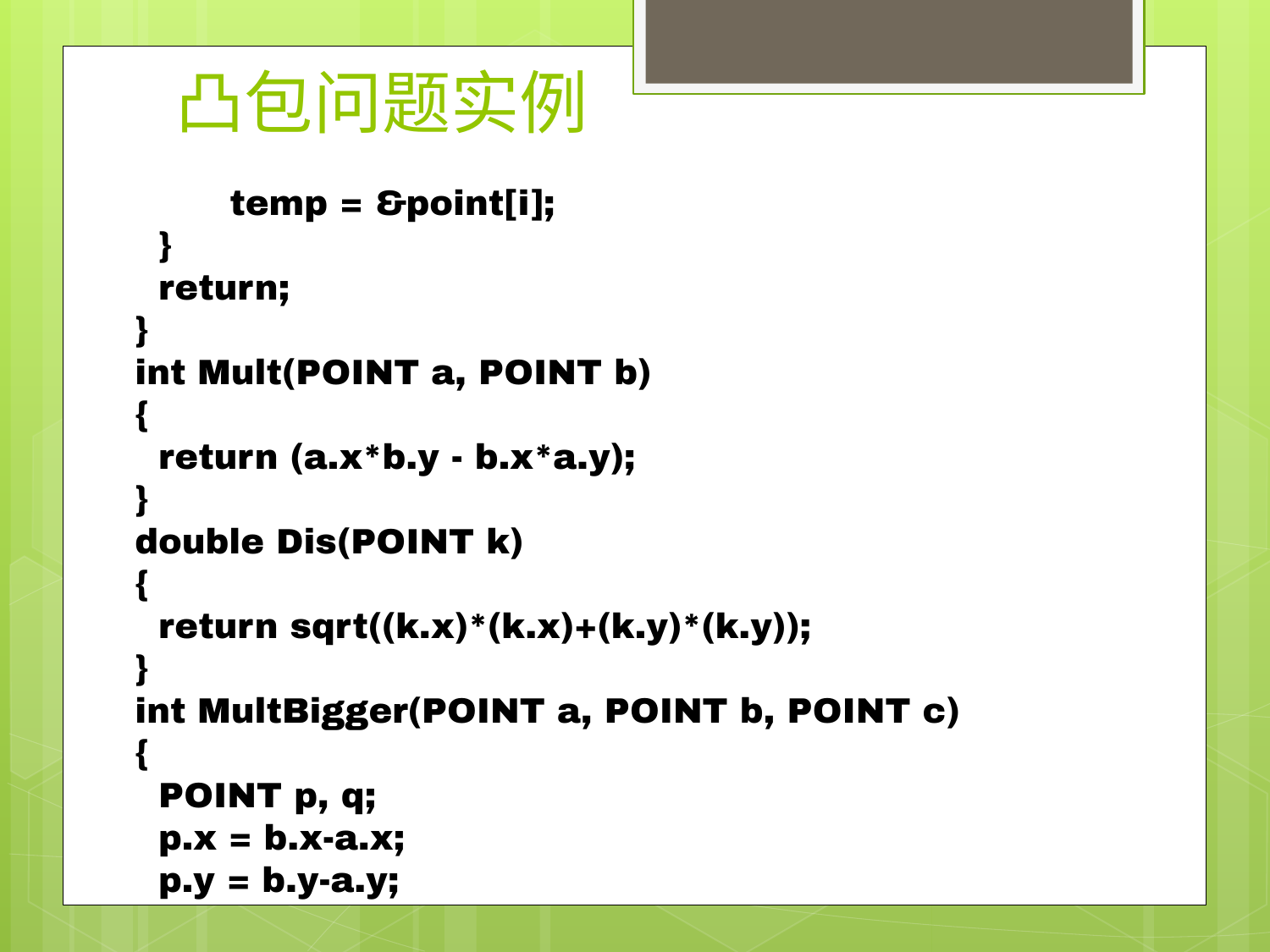

# 凸包问题实例
        temp = &point[i];
  }
  return;
}
int Mult(POINT a, POINT b)
{
  return (a.x*b.y - b.x*a.y);
}
double Dis(POINT k)
{
  return sqrt((k.x)*(k.x)+(k.y)*(k.y));
}
int MultBigger(POINT a, POINT b, POINT c)
{
  POINT p, q;
  p.x = b.x-a.x;
  p.y = b.y-a.y;